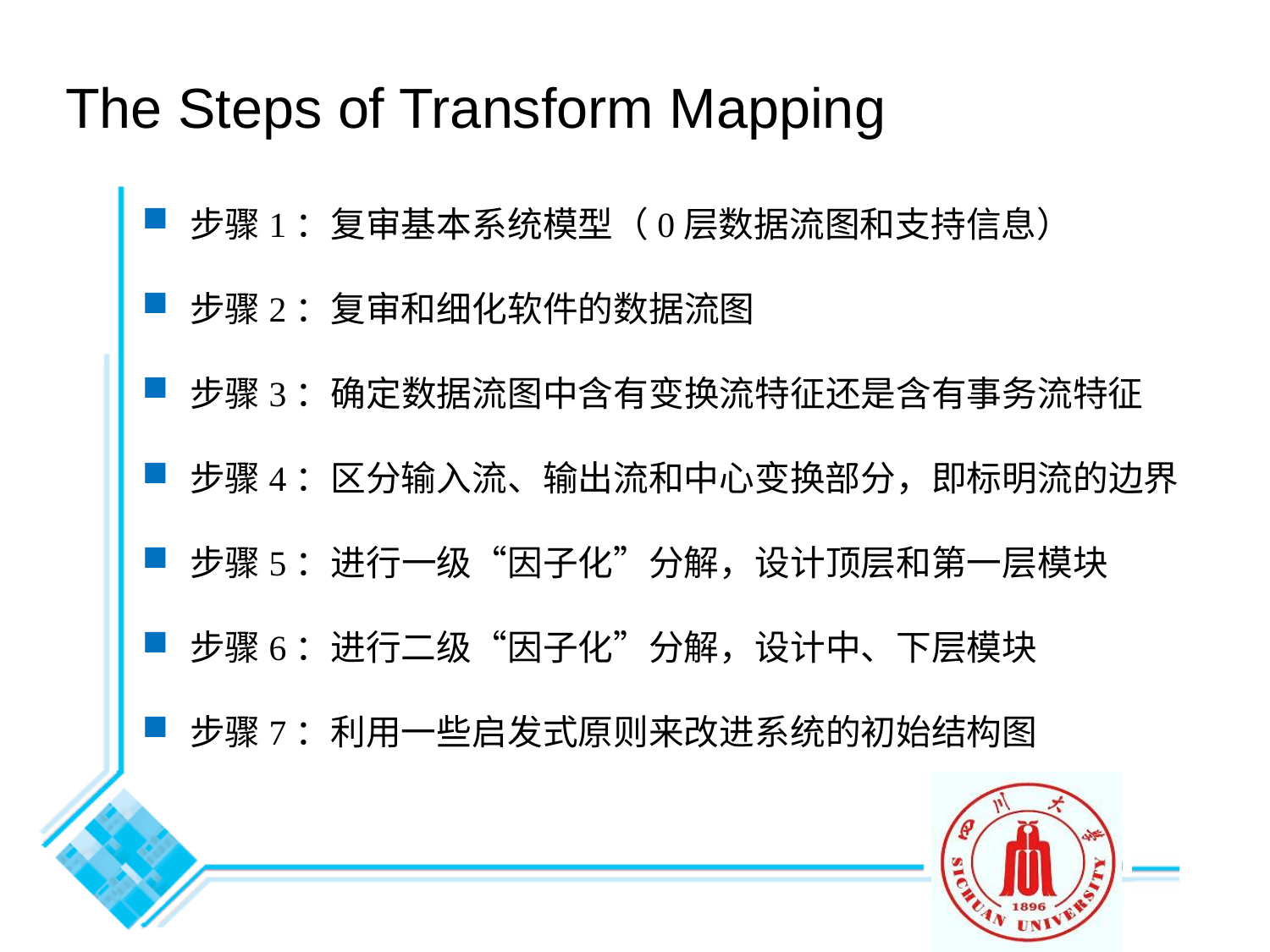

The Steps of Transform Mapping
步骤1：复审基本系统模型（0层数据流图和支持信息）

步骤2：复审和细化软件的数据流图

步骤3：确定数据流图中含有变换流特征还是含有事务流特征

步骤4：区分输入流、输出流和中心变换部分，即标明流的边界

步骤5：进行一级“因子化”分解，设计顶层和第一层模块

步骤6：进行二级“因子化”分解，设计中、下层模块

步骤7：利用一些启发式原则来改进系统的初始结构图